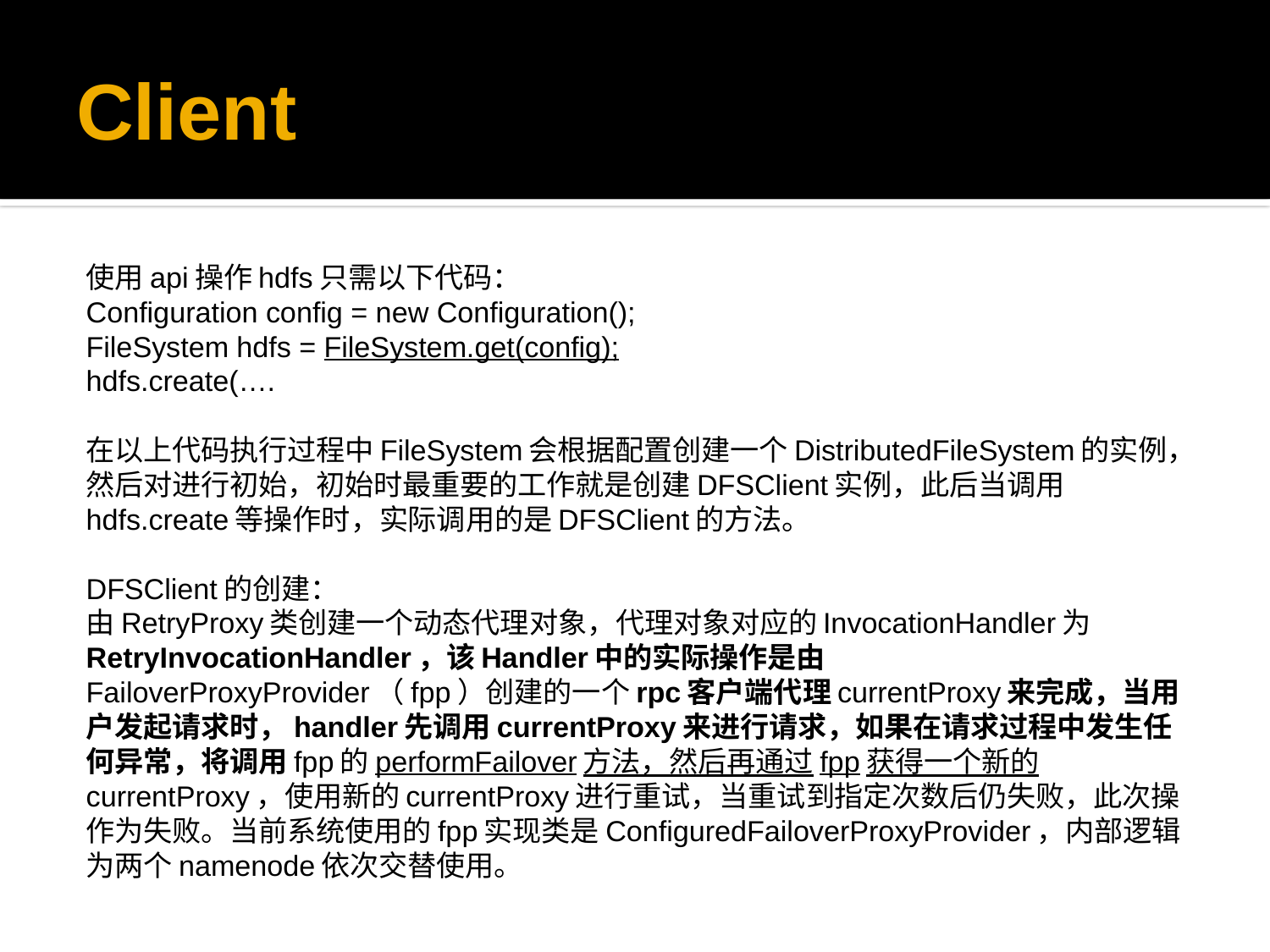

# Client
使用api操作hdfs只需以下代码：
Configuration config = new Configuration();
FileSystem hdfs = FileSystem.get(config);
hdfs.create(….

在以上代码执行过程中FileSystem会根据配置创建一个DistributedFileSystem的实例，然后对进行初始，初始时最重要的工作就是创建DFSClient实例，此后当调用hdfs.create等操作时，实际调用的是DFSClient的方法。

DFSClient的创建：
由RetryProxy类创建一个动态代理对象，代理对象对应的InvocationHandler为RetryInvocationHandler，该Handler中的实际操作是由FailoverProxyProvider（fpp）创建的一个rpc客户端代理currentProxy来完成，当用户发起请求时，handler先调用currentProxy来进行请求，如果在请求过程中发生任何异常，将调用fpp的performFailover方法，然后再通过fpp获得一个新的currentProxy，使用新的currentProxy进行重试，当重试到指定次数后仍失败，此次操作为失败。当前系统使用的fpp实现类是ConfiguredFailoverProxyProvider，内部逻辑为两个namenode依次交替使用。